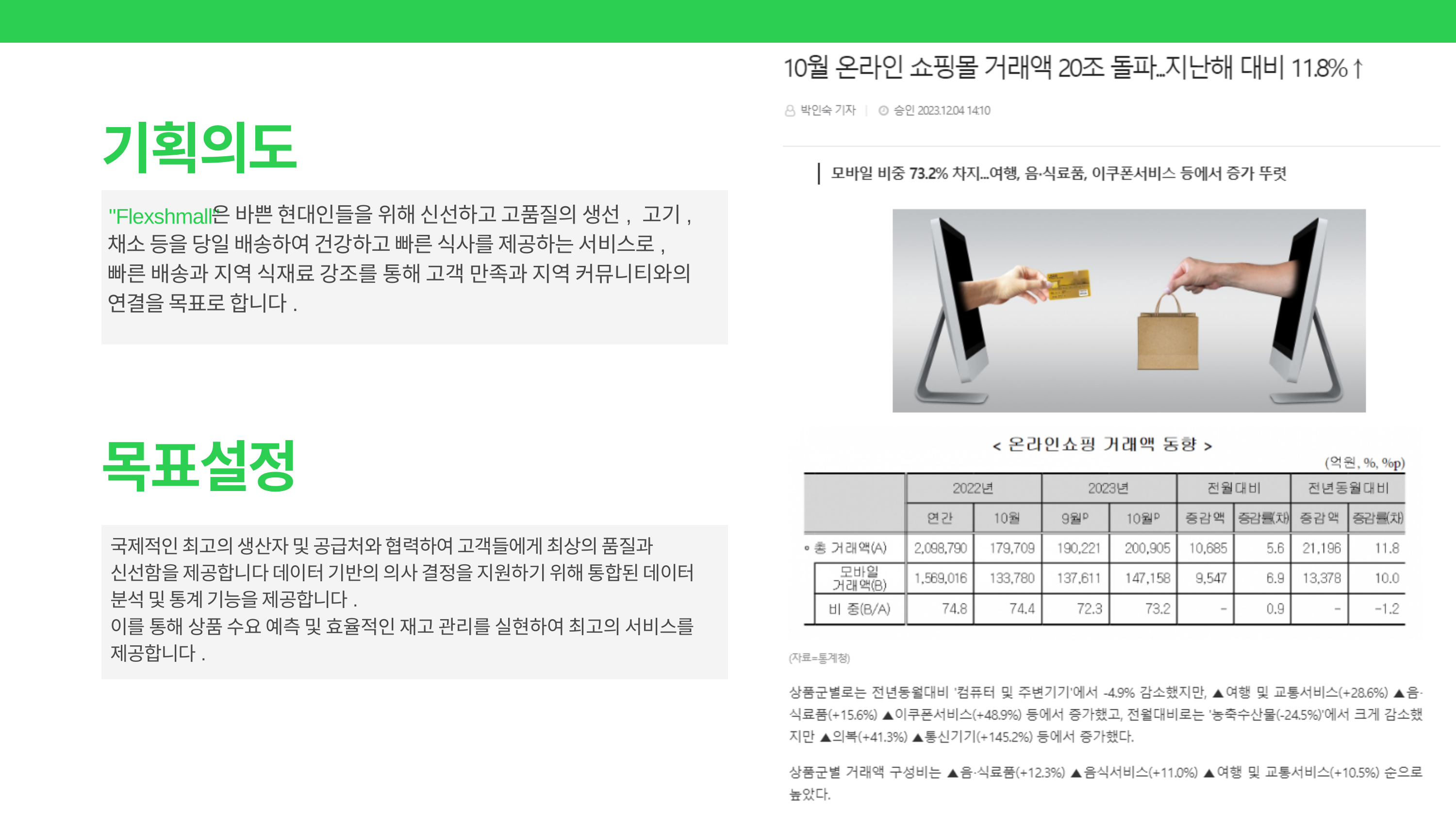

기획의도

                      은 바쁜 현대인들을 위해 신선하고 고품질의 생선, 고기, 채소 등을 당일 배송하여 건강하고 빠른 식사를 제공하는 서비스로,
빠른 배송과 지역 식재료 강조를 통해 고객 만족과 지역 커뮤니티와의 연결을 목표로 합니다.
"Flexshmall"

목표설정

국제적인 최고의 생산자 및 공급처와 협력하여 고객들에게 최상의 품질과
신선함을 제공합니다 데이터 기반의 의사 결정을 지원하기 위해 통합된 데이터 분석 및 통계 기능을 제공합니다.
이를 통해 상품 수요 예측 및 효율적인 재고 관리를 실현하여 최고의 서비스를 제공합니다.